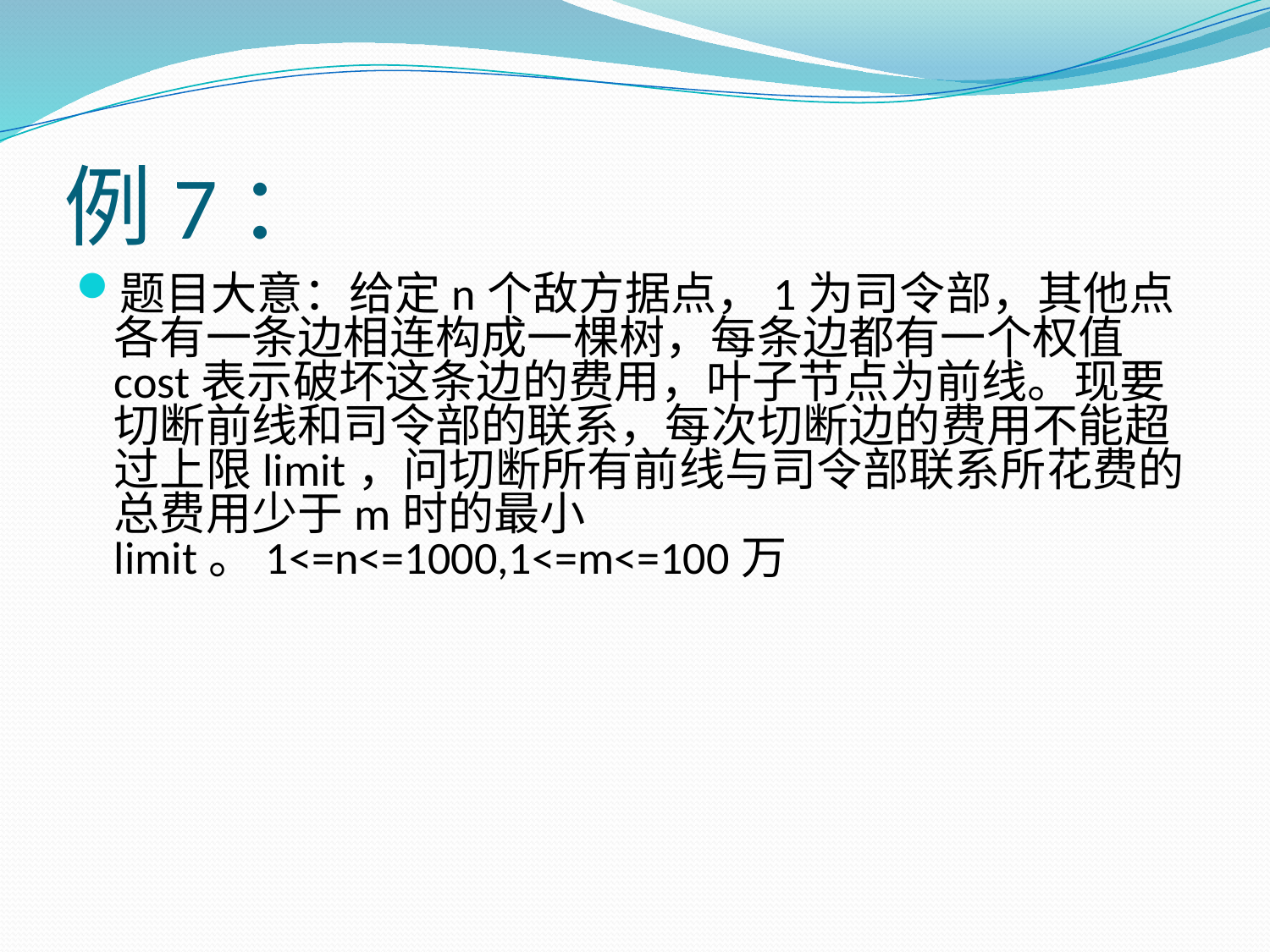

# 例7：
题目大意：给定n个敌方据点，1为司令部，其他点各有一条边相连构成一棵树，每条边都有一个权值cost表示破坏这条边的费用，叶子节点为前线。现要切断前线和司令部的联系，每次切断边的费用不能超过上限limit，问切断所有前线与司令部联系所花费的总费用少于m时的最小limit。1<=n<=1000,1<=m<=100万